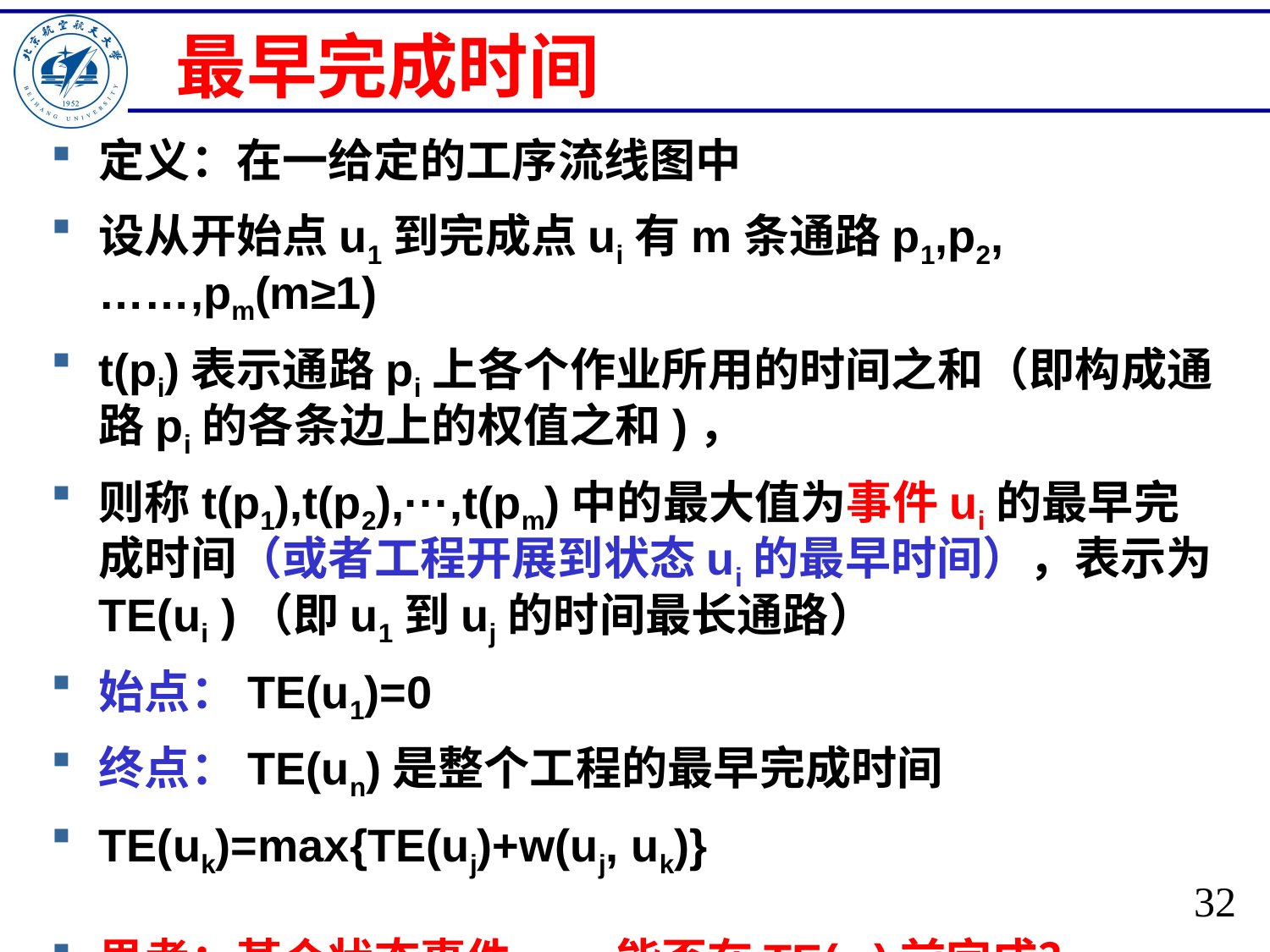

# 最早完成时间
定义：在一给定的工序流线图中
设从开始点u1到完成点ui有m条通路p1,p2,……,pm(m≥1)
t(pi)表示通路pi上各个作业所用的时间之和（即构成通路pi的各条边上的权值之和)，
则称t(p1),t(p2),···,t(pm)中的最大值为事件ui的最早完成时间（或者工程开展到状态ui的最早时间），表示为TE(ui )（即u1到uj的时间最长通路）
始点：TE(u1)=0
终点：TE(un)是整个工程的最早完成时间
TE(uk)=max{TE(uj)+w(uj, uk)}

思考：某个状态事件ui，能否在TE(ui)前完成？